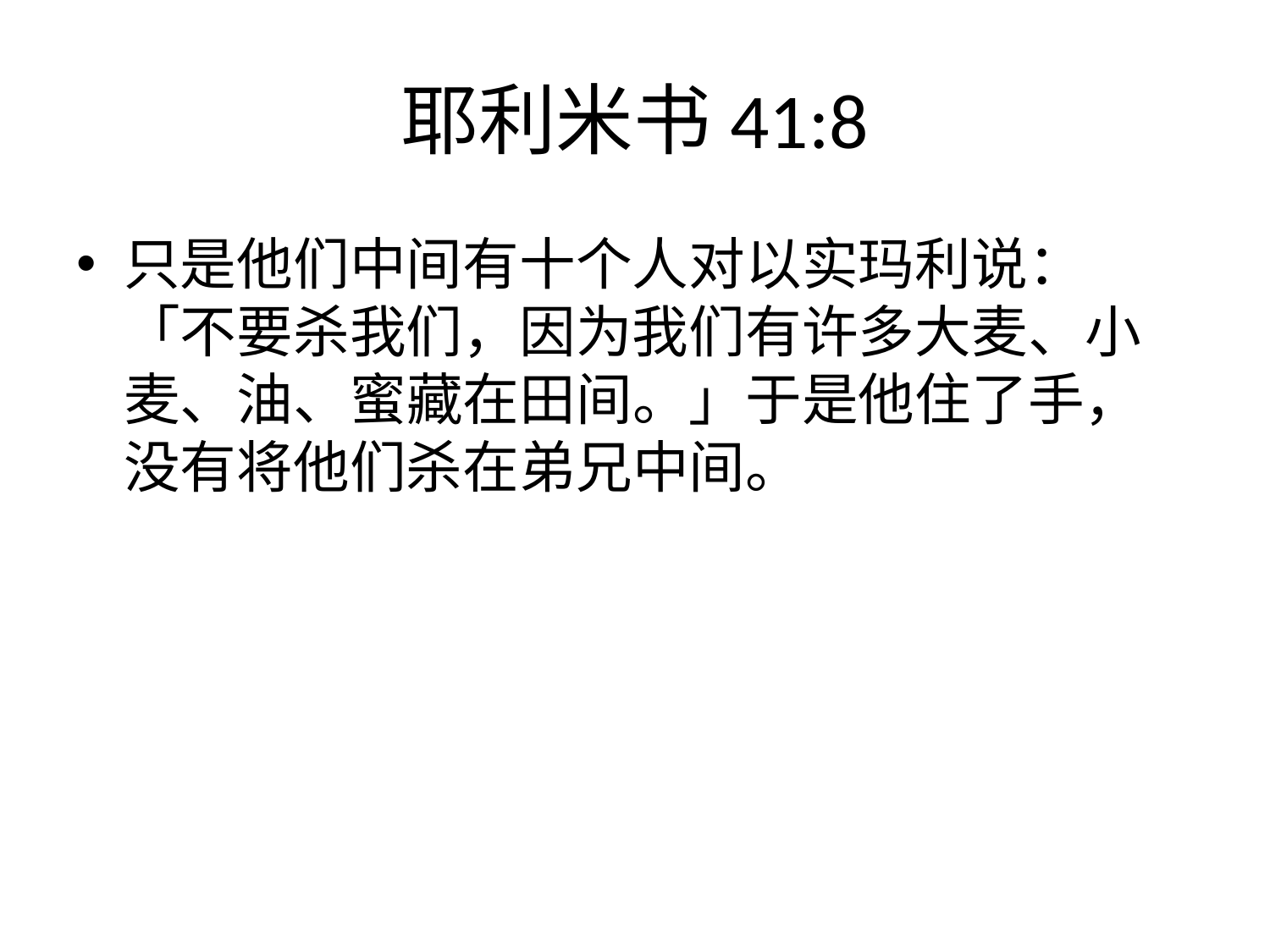

# 耶利米书41:8
只是他们中间有十个人对以实玛利说：「不要杀我们，因为我们有许多大麦、小麦、油、蜜藏在田间。」于是他住了手，没有将他们杀在弟兄中间。